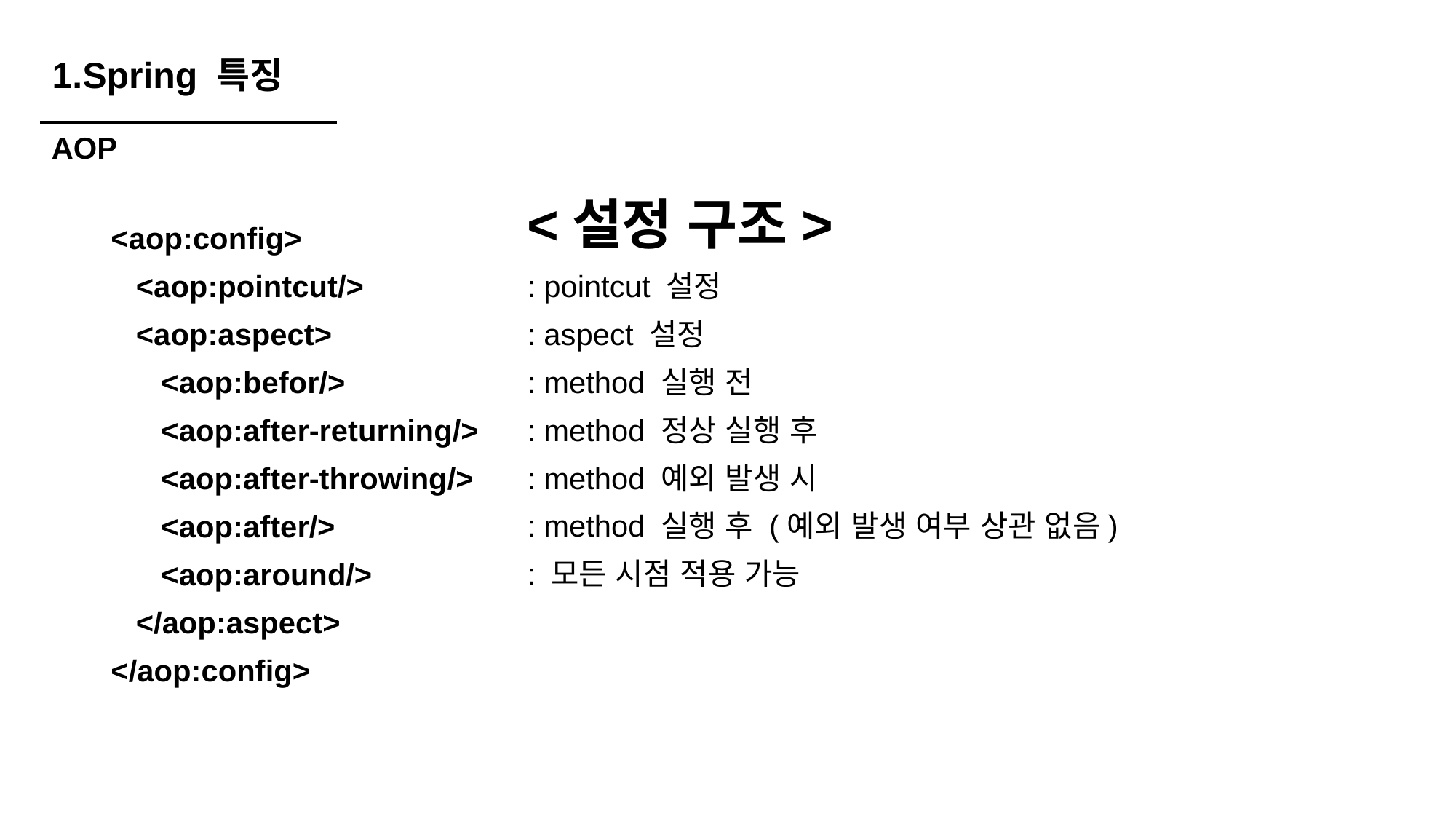

1.Spring 특징
AOP
<설정 구조>
: pointcut 설정
: aspect 설정
: method 실행 전
: method 정상 실행 후
: method 예외 발생 시
: method 실행 후 (예외 발생 여부 상관 없음)
: 모든 시점 적용 가능
<aop:config>
   <aop:pointcut/>
   <aop:aspect>
      <aop:befor/>
      <aop:after-returning/>
      <aop:after-throwing/>
      <aop:after/>
      <aop:around/>
   </aop:aspect>
</aop:config>